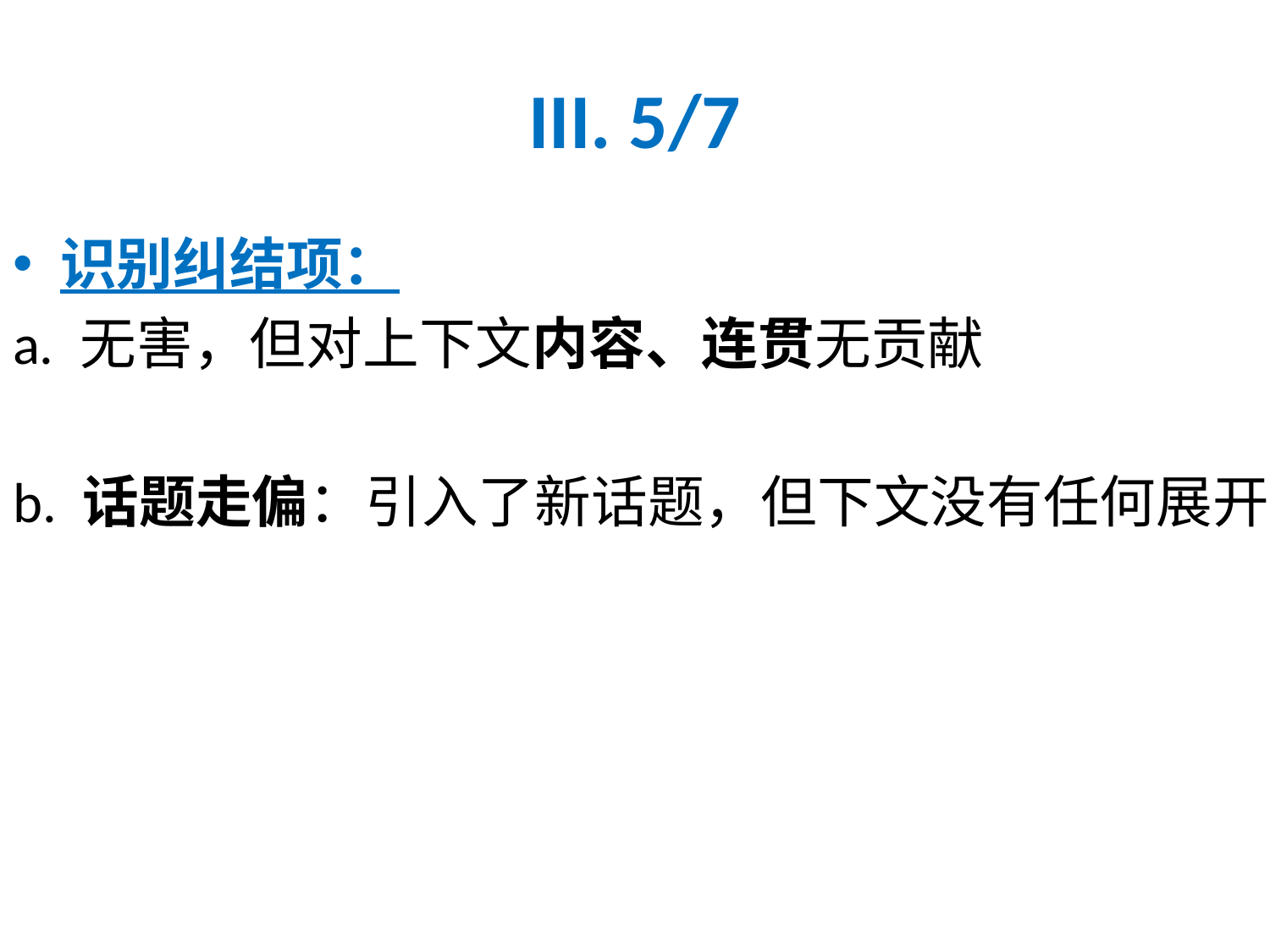

# III. 5/7
识别纠结项：
a. 无害，但对上下文内容、连贯无贡献

b. 话题走偏：引入了新话题，但下文没有任何展开